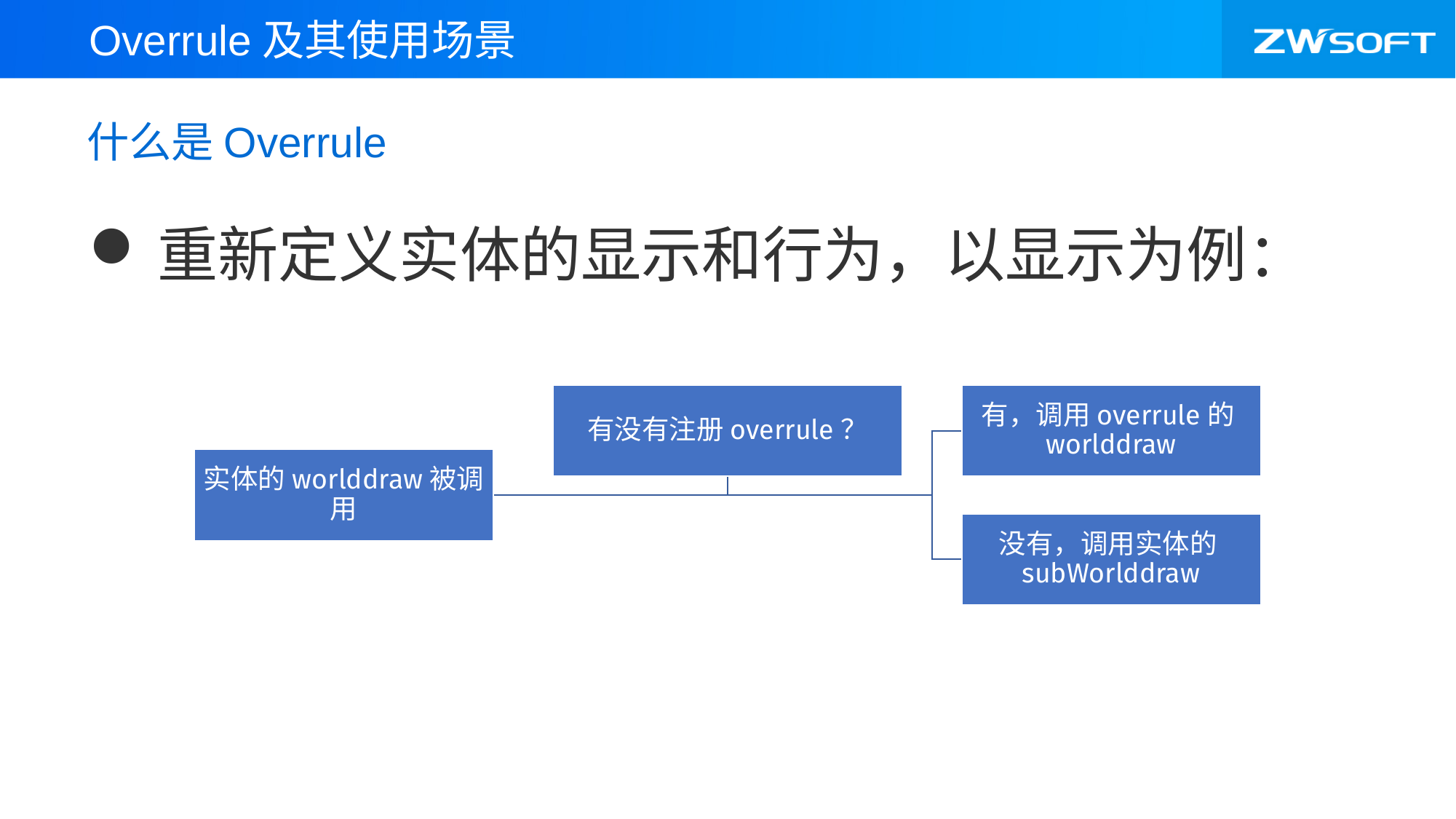

Overrule及其使用场景
# 什么是Overrule
实体的worlddraw被调用
有，调用overrule的worlddraw
没有，调用实体的subWorlddraw
有没有注册overrule？
重新定义实体的显示和行为，以显示为例：